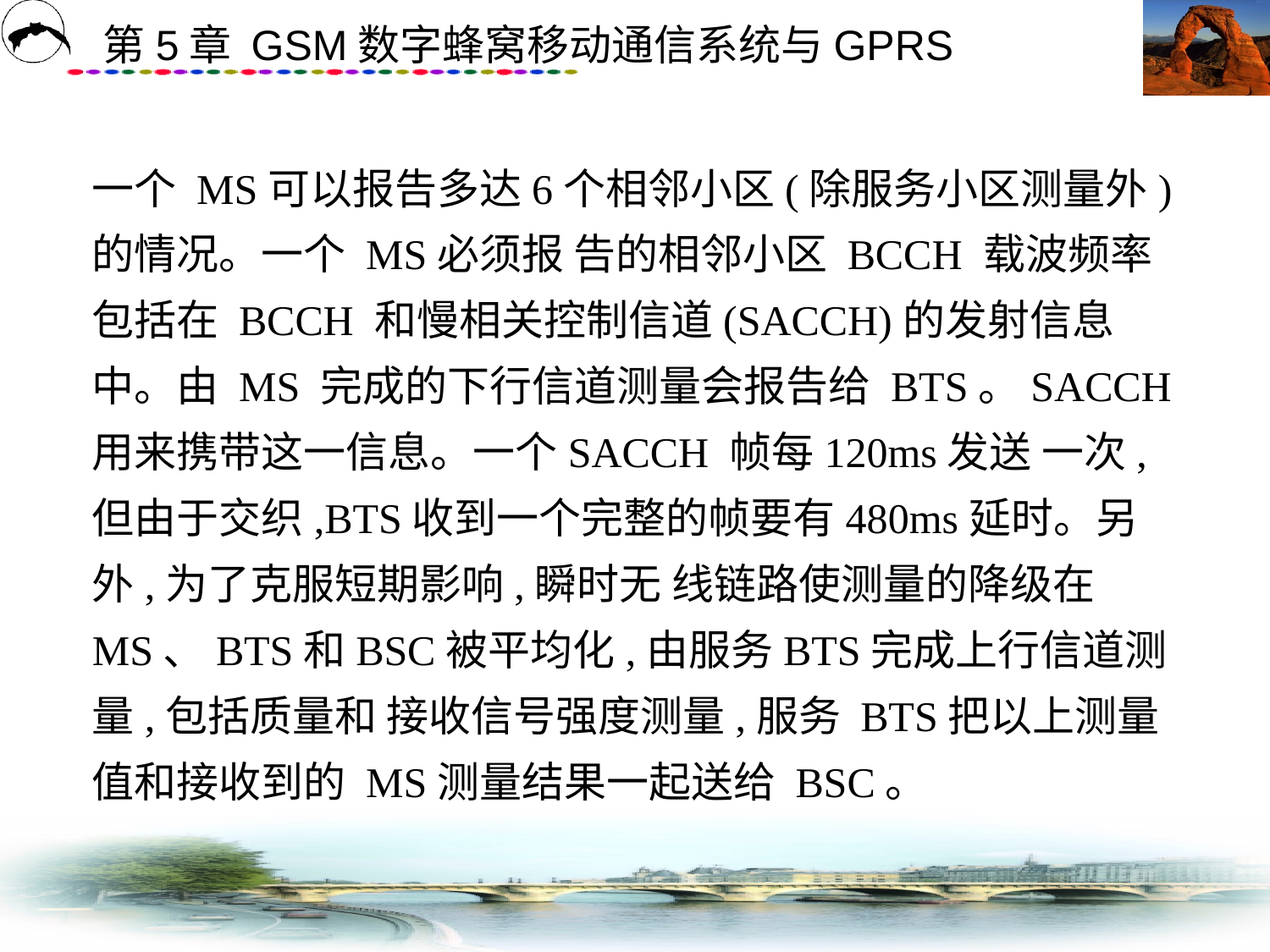

# 一个 MS可以报告多达6个相邻小区(除服务小区测量外)的情况。一个 MS必须报 告的相邻小区 BCCH 载波频率包括在 BCCH 和慢相关控制信道(SACCH)的发射信息中。由 MS 完成的下行信道测量会报告给 BTS。SACCH 用来携带这一信息。一个SACCH 帧每120ms发送 一次,但由于交织,BTS收到一个完整的帧要有480ms延时。另外,为了克服短期影响,瞬时无 线链路使测量的降级在 MS、BTS和BSC被平均化,由服务BTS完成上行信道测量,包括质量和 接收信号强度测量,服务 BTS把以上测量值和接收到的 MS测量结果一起送给 BSC。